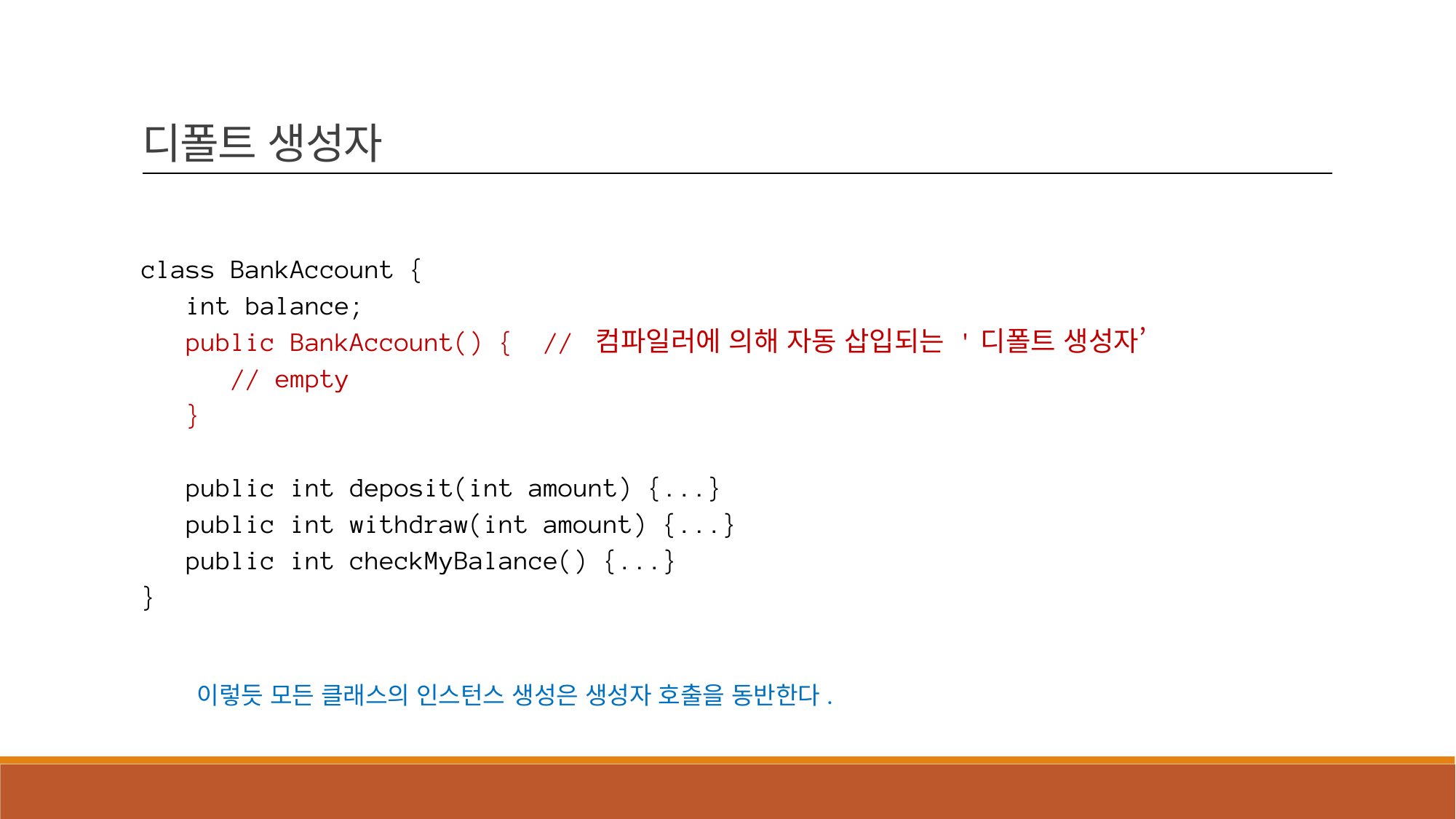

디폴트 생성자
class BankAccount {
   int balance;
   public BankAccount() {  // 컴파일러에 의해 자동 삽입되는 '디폴트 생성자’
      // empty
   }

   public int deposit(int amount) {...}
   public int withdraw(int amount) {...}
   public int checkMyBalance() {...}
}
이렇듯 모든 클래스의 인스턴스 생성은 생성자 호출을 동반한다.